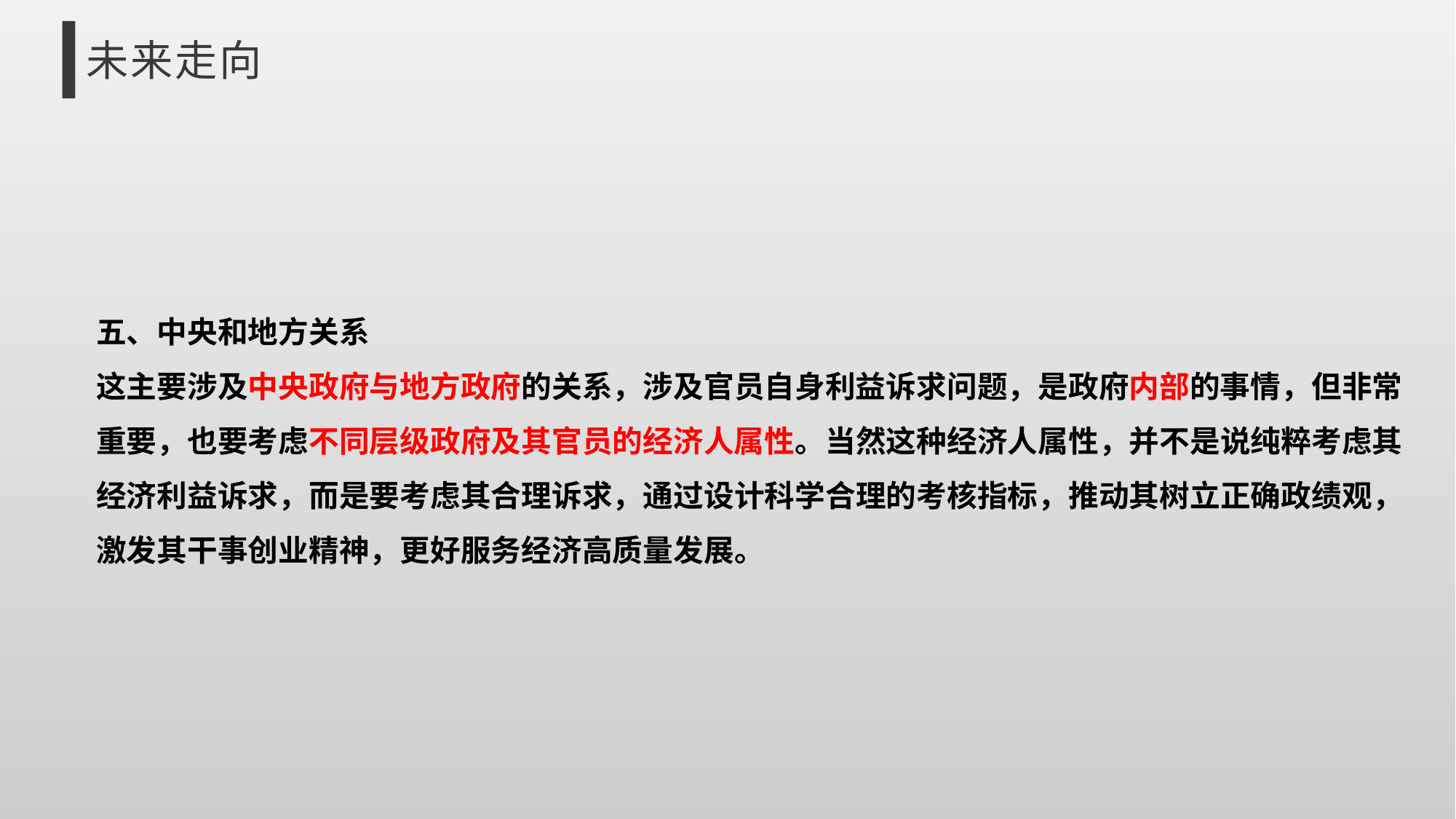

未来走向
五、中央和地方关系
这主要涉及中央政府与地方政府的关系，涉及官员自身利益诉求问题，是政府内部的事情，但非常重要，也要考虑不同层级政府及其官员的经济人属性。当然这种经济人属性，并不是说纯粹考虑其经济利益诉求，而是要考虑其合理诉求，通过设计科学合理的考核指标，推动其树立正确政绩观，激发其干事创业精神，更好服务经济高质量发展。